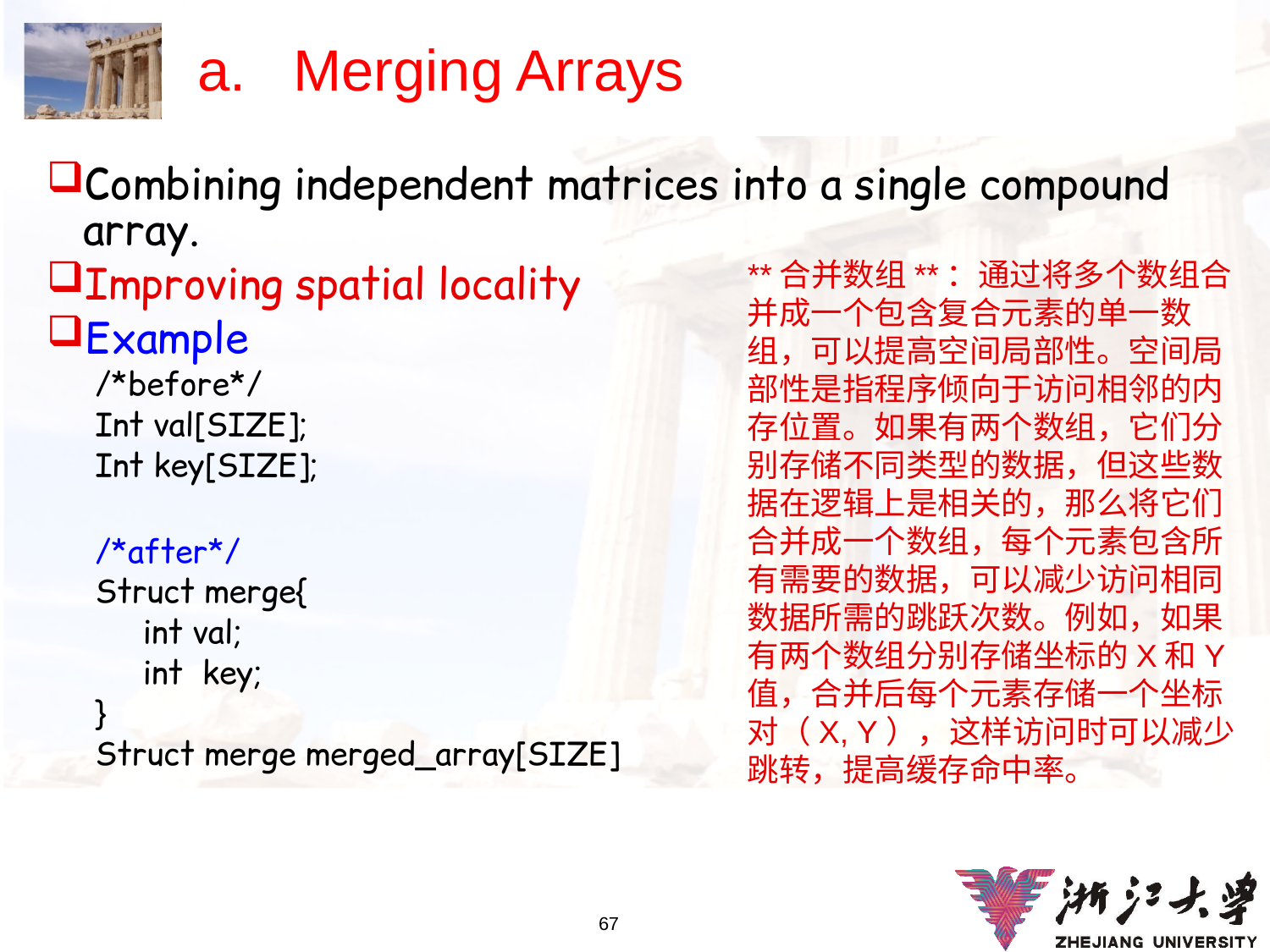

# Merging Arrays
Combining independent matrices into a single compound array.
Improving spatial locality
Example
/*before*/
Int val[SIZE];
Int key[SIZE];

/*after*/
Struct merge{
     int val;
     int  key;
}
Struct merge merged_array[SIZE]
**合并数组**：通过将多个数组合并成一个包含复合元素的单一数组，可以提高空间局部性。空间局部性是指程序倾向于访问相邻的内存位置。如果有两个数组，它们分别存储不同类型的数据，但这些数据在逻辑上是相关的，那么将它们合并成一个数组，每个元素包含所有需要的数据，可以减少访问相同数据所需的跳跃次数。例如，如果有两个数组分别存储坐标的X和Y值，合并后每个元素存储一个坐标对（X, Y），这样访问时可以减少跳转，提高缓存命中率。